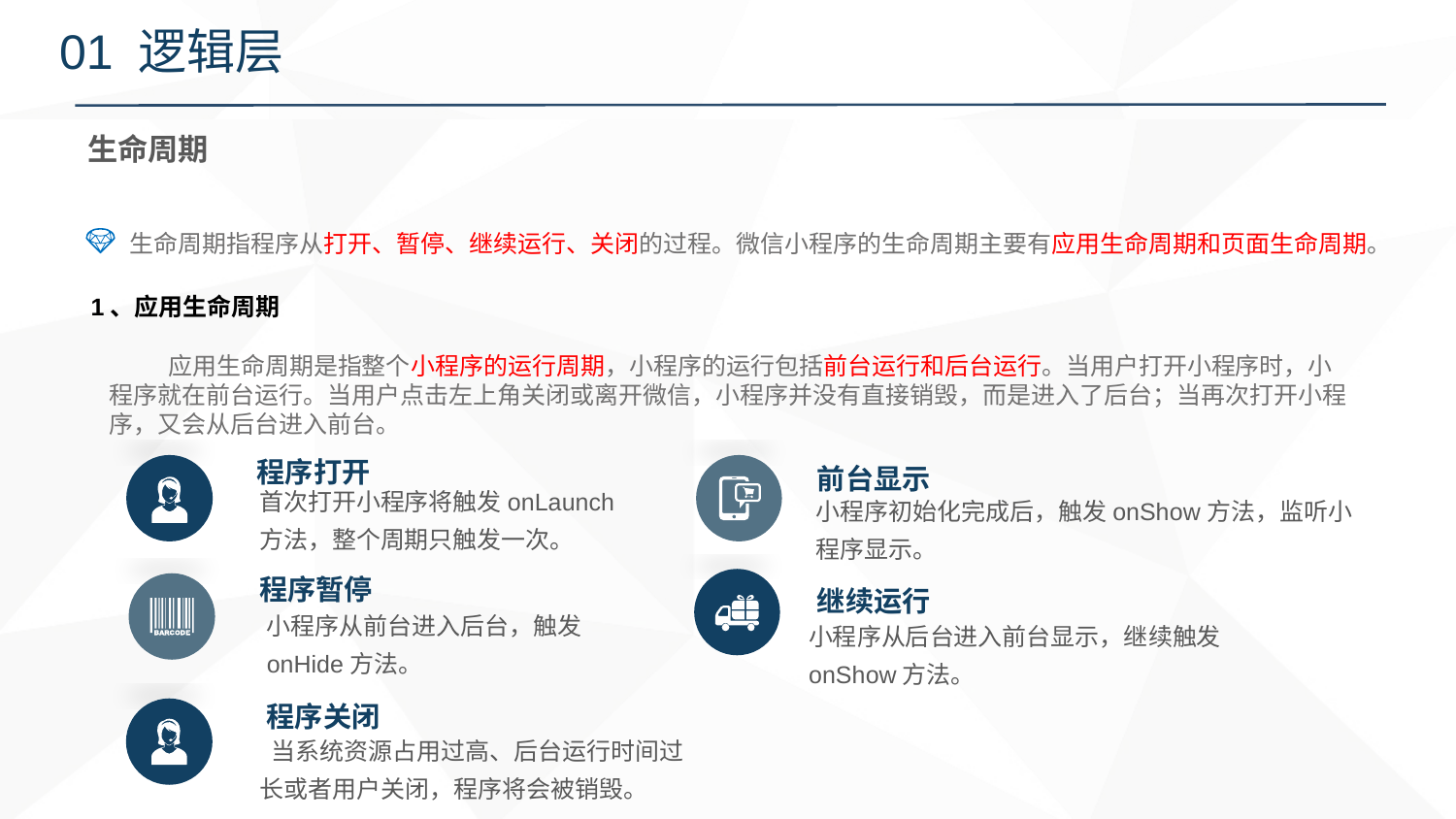

# 01 逻辑层
生命周期
生命周期指程序从打开、暂停、继续运行、关闭的过程。微信小程序的生命周期主要有应用生命周期和页面生命周期。

1、应用生命周期
          应用生命周期是指整个小程序的运行周期，小程序的运行包括前台运行和后台运行。当用户打开小程序时，小程序就在前台运行。当用户点击左上角关闭或离开微信，小程序并没有直接销毁，而是进入了后台；当再次打开小程序，又会从后台进入前台。
程序打开

前台显示
首次打开小程序将触发onLaunch方法，整个周期只触发一次。

小程序初始化完成后，触发onShow方法，监听小程序显示。
程序暂停

继续运行

小程序从前台进入后台，触发onHide方法。

小程序从后台进入前台显示，继续触发onShow方法。
程序关闭

 当系统资源占用过高、后台运行时间过长或者用户关闭，程序将会被销毁。